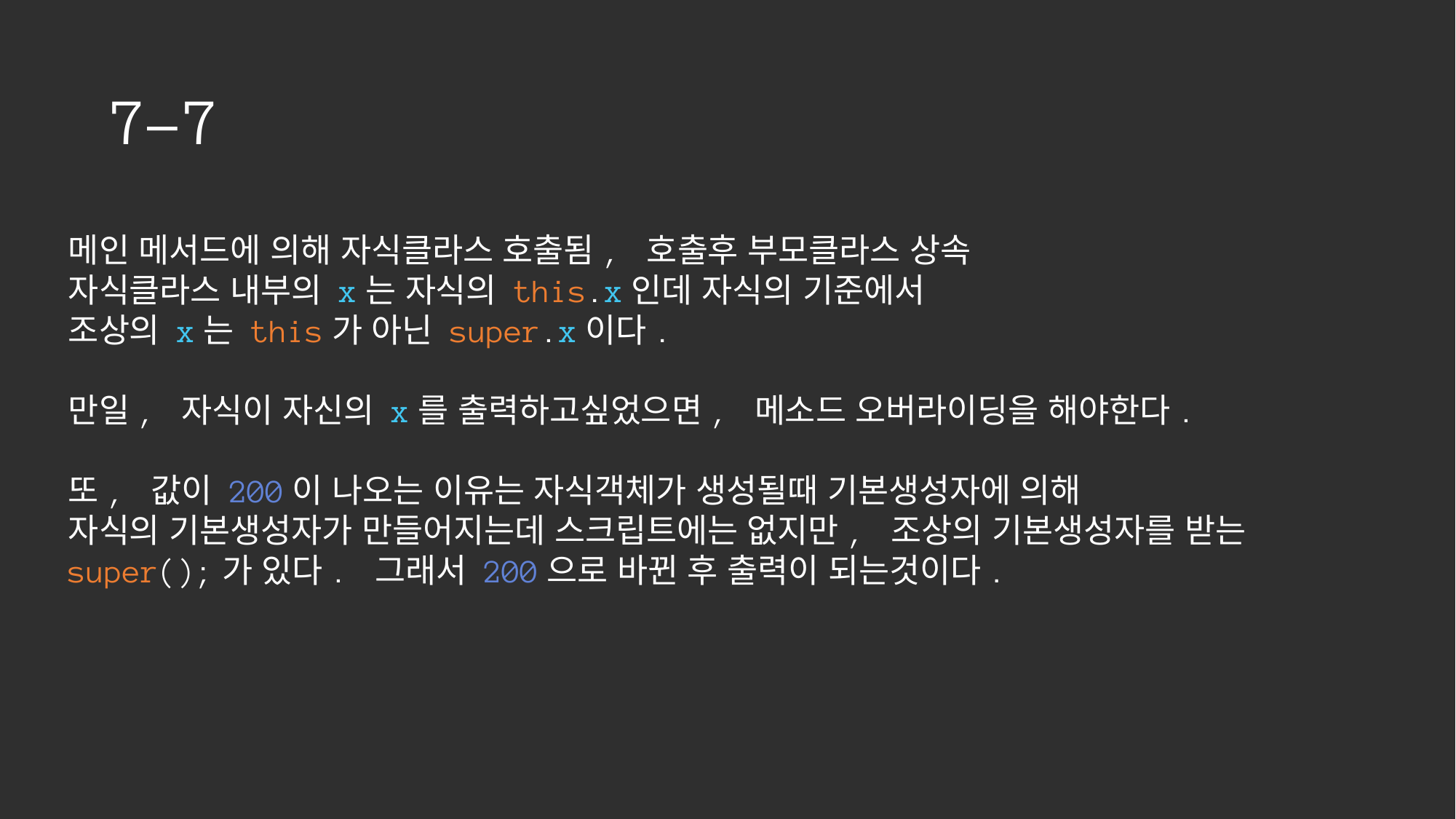

# 7-7
메인 메서드에 의해 자식클라스 호출됨, 호출후 부모클라스 상속
자식클라스 내부의 x는 자식의 this.x인데 자식의 기준에서
조상의 x는 this가 아닌 super.x이다.

만일, 자식이 자신의 x를 출력하고싶었으면, 메소드 오버라이딩을 해야한다.

또, 값이 200이 나오는 이유는 자식객체가 생성될때 기본생성자에 의해
자식의 기본생성자가 만들어지는데 스크립트에는 없지만, 조상의 기본생성자를 받는
super();가 있다. 그래서 200으로 바뀐 후 출력이 되는것이다.